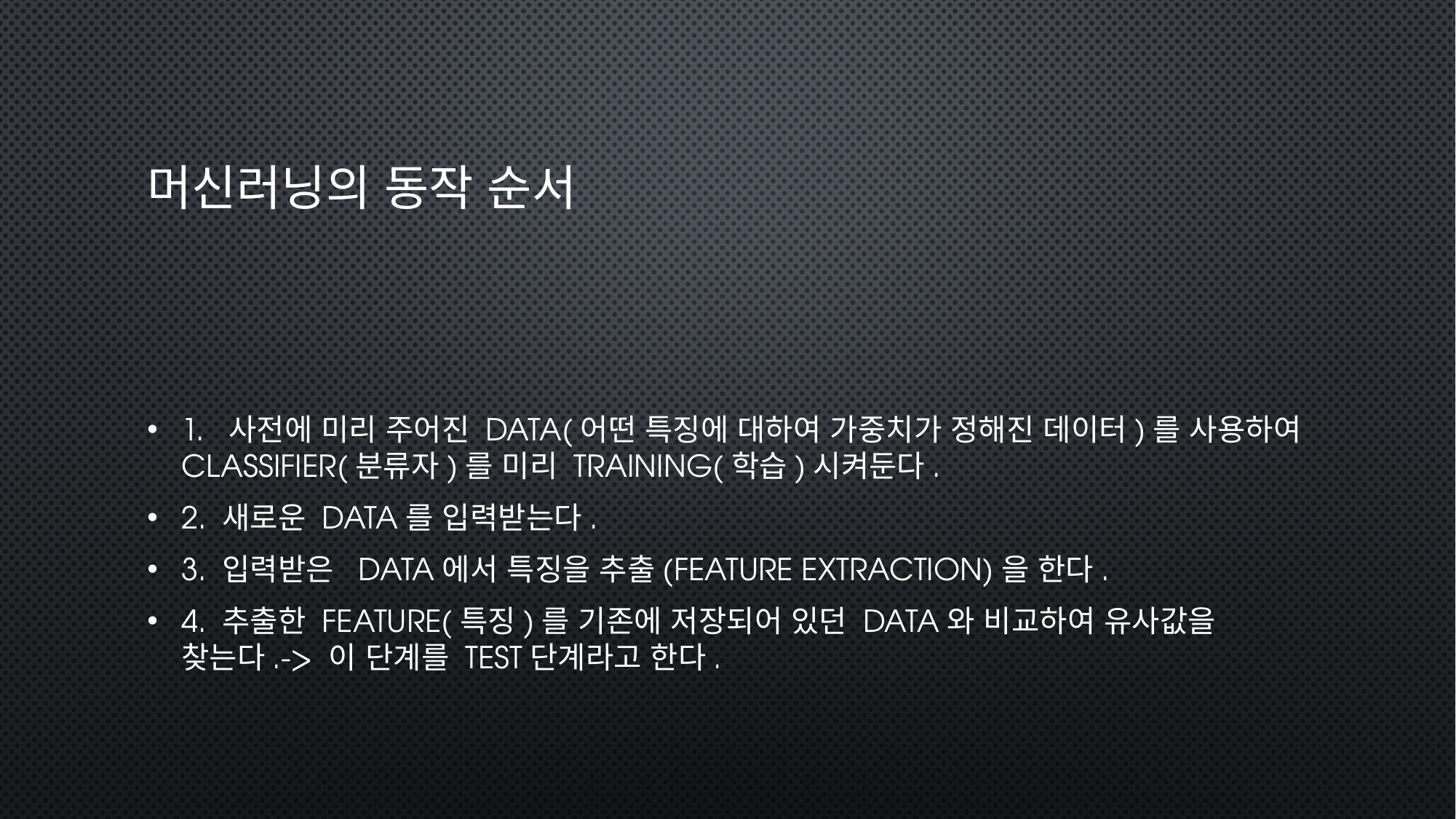

# 머신러닝의 동작 순서
1.  사전에 미리 주어진 Data(어떤 특징에 대하여 가중치가 정해진 데이터)를 사용하여 Classifier(분류자)를 미리 Training(학습)시켜둔다.
2. 새로운 Data를 입력받는다.
3. 입력받은  Data에서 특징을 추출(Feature Extraction)을 한다.
4. 추출한 Feature(특징)를 기존에 저장되어 있던 Data와 비교하여 유사값을 찾는다.-> 이 단계를 Test단계라고 한다.